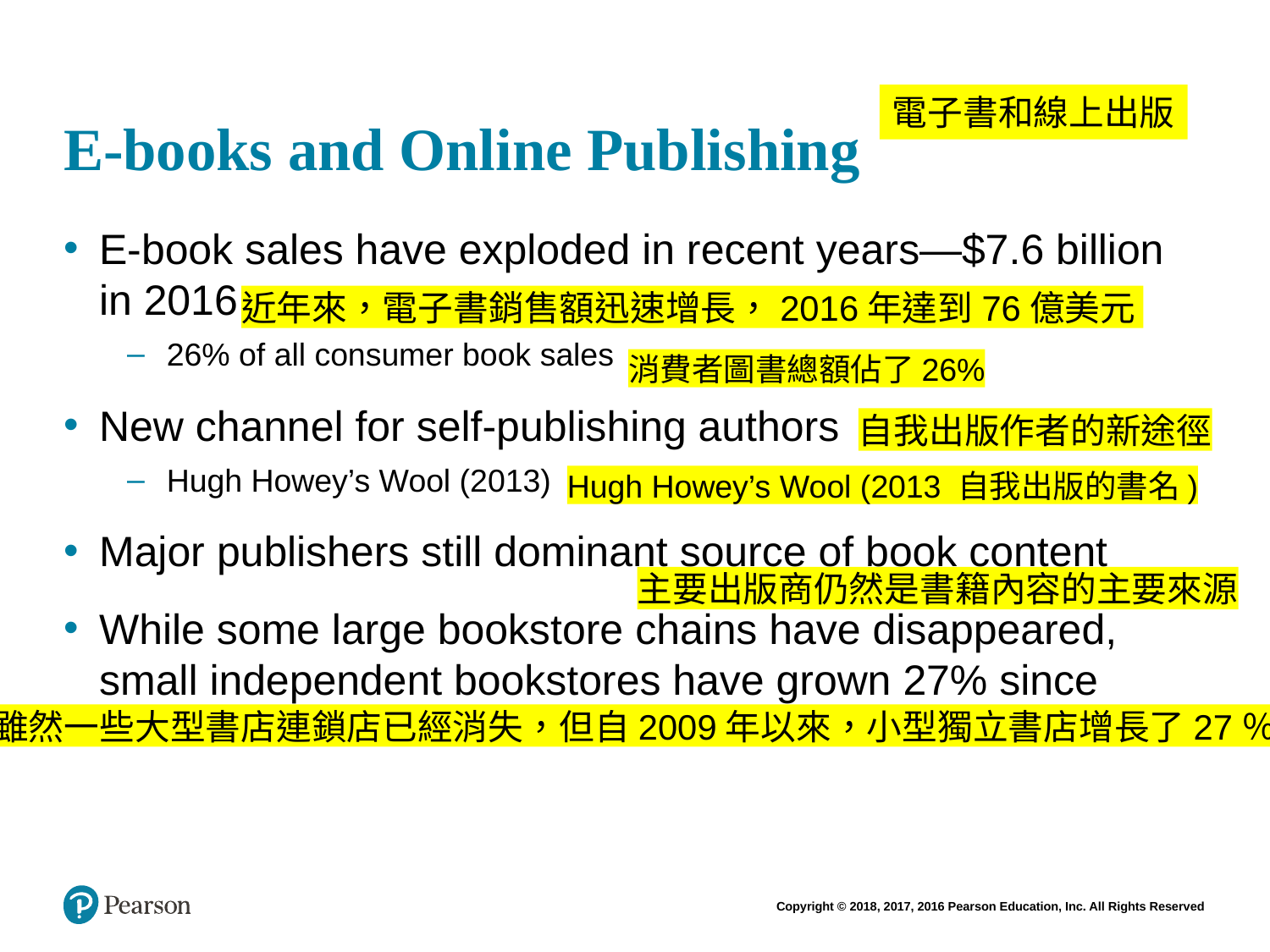

# E-books and Online Publishing
電子書和線上出版
E-book sales have exploded in recent years—$7.6 billion in 2016
26% of all consumer book sales
New channel for self-publishing authors
Hugh Howey’s Wool (2013)
Major publishers still dominant source of book content
While some large bookstore chains have disappeared, small independent bookstores have grown 27% since 2009.
近年來，電子書銷售額迅速增長，2016年達到76億美元
消費者圖書總額佔了26%
自我出版作者的新途徑
Hugh Howey’s Wool (2013 自我出版的書名)
主要出版商仍然是書籍內容的主要來源
雖然一些大型書店連鎖店已經消失，但自2009年以來，小型獨立書店增長了27％